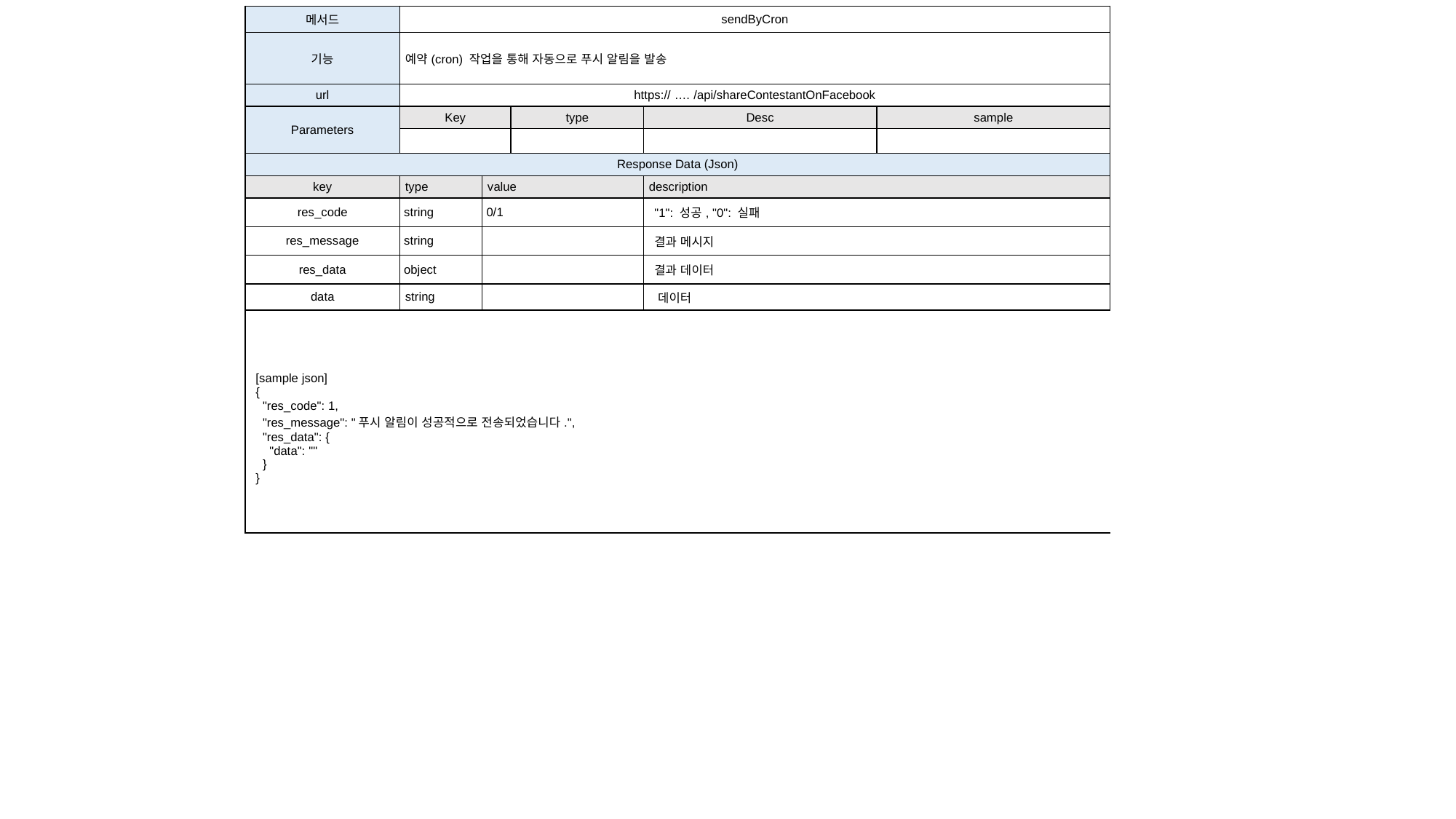

| 메서드 | sendByCron |  |  |  |  |
| --- | --- | --- | --- | --- | --- |
| 기능 | 예약(cron) 작업을 통해 자동으로 푸시 알림을 발송 |  |  |  |  |
| url | https:// …. /api/shareContestantOnFacebook |  |  |  |  |
| Parameters | Key | type | type | Desc | sample |
|  |  |  |  |  |  |
| Response Data (Json) |  |  |  |  |  |
| key | type | value |  | description |  |
| res\_code | string | 0/1 |  | "1": 성공, "0": 실패 |  |
| res\_message | string |  |  | 결과 메시지 |  |
| res\_data | object |  |  | 결과 데이터 |  |
| data | string |  |  | 데이터 |  |
| [sample json] { "res\_code": 1, "res\_message": "푸시 알림이 성공적으로 전송되었습니다.", "res\_data": { "data": "" } } |  |  |  |  |  |